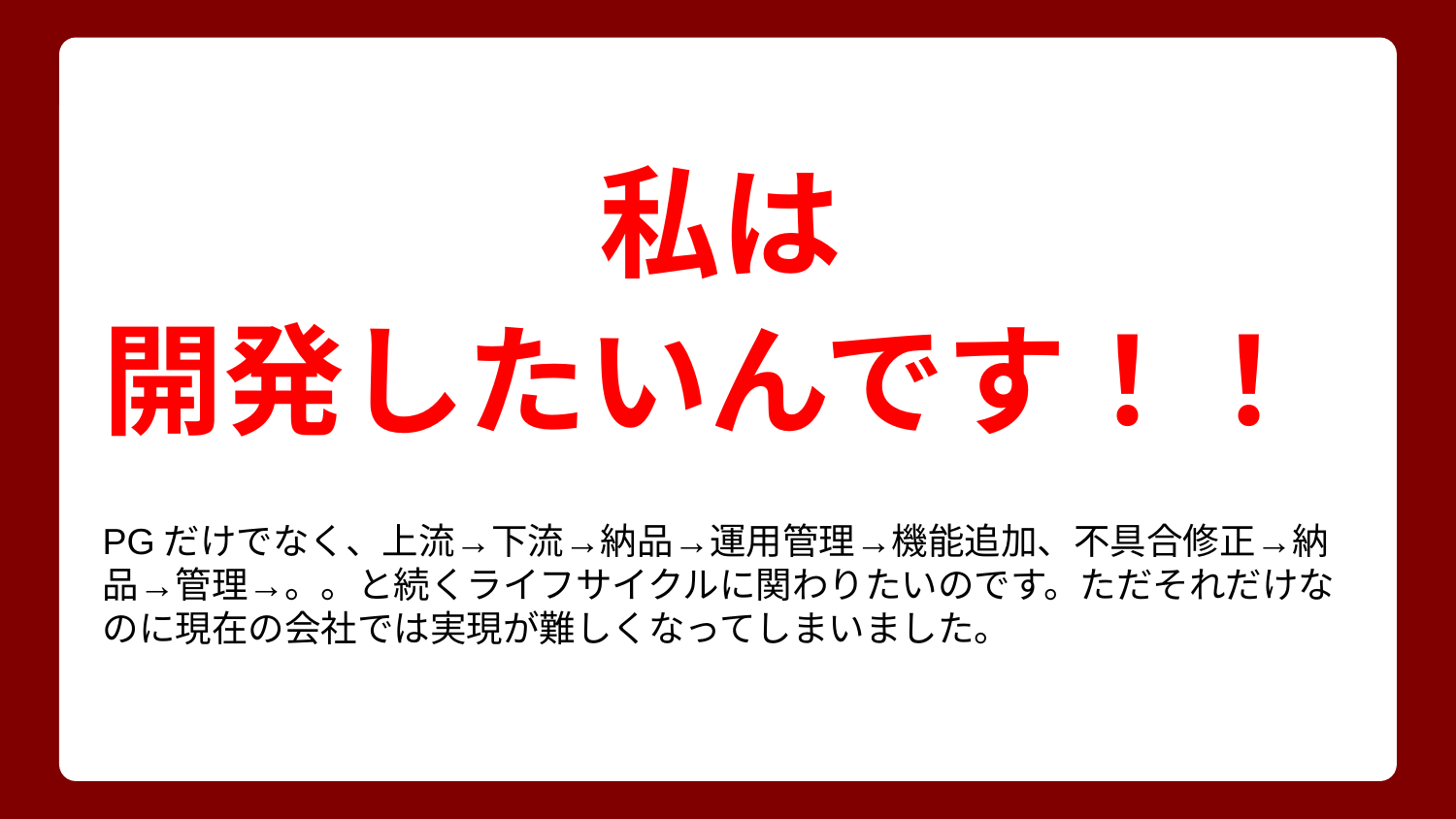

私は
開発したいんです！！

PGだけでなく、上流→下流→納品→運用管理→機能追加、不具合修正→納品→管理→。。と続くライフサイクルに関わりたいのです。ただそれだけなのに現在の会社では実現が難しくなってしまいました。